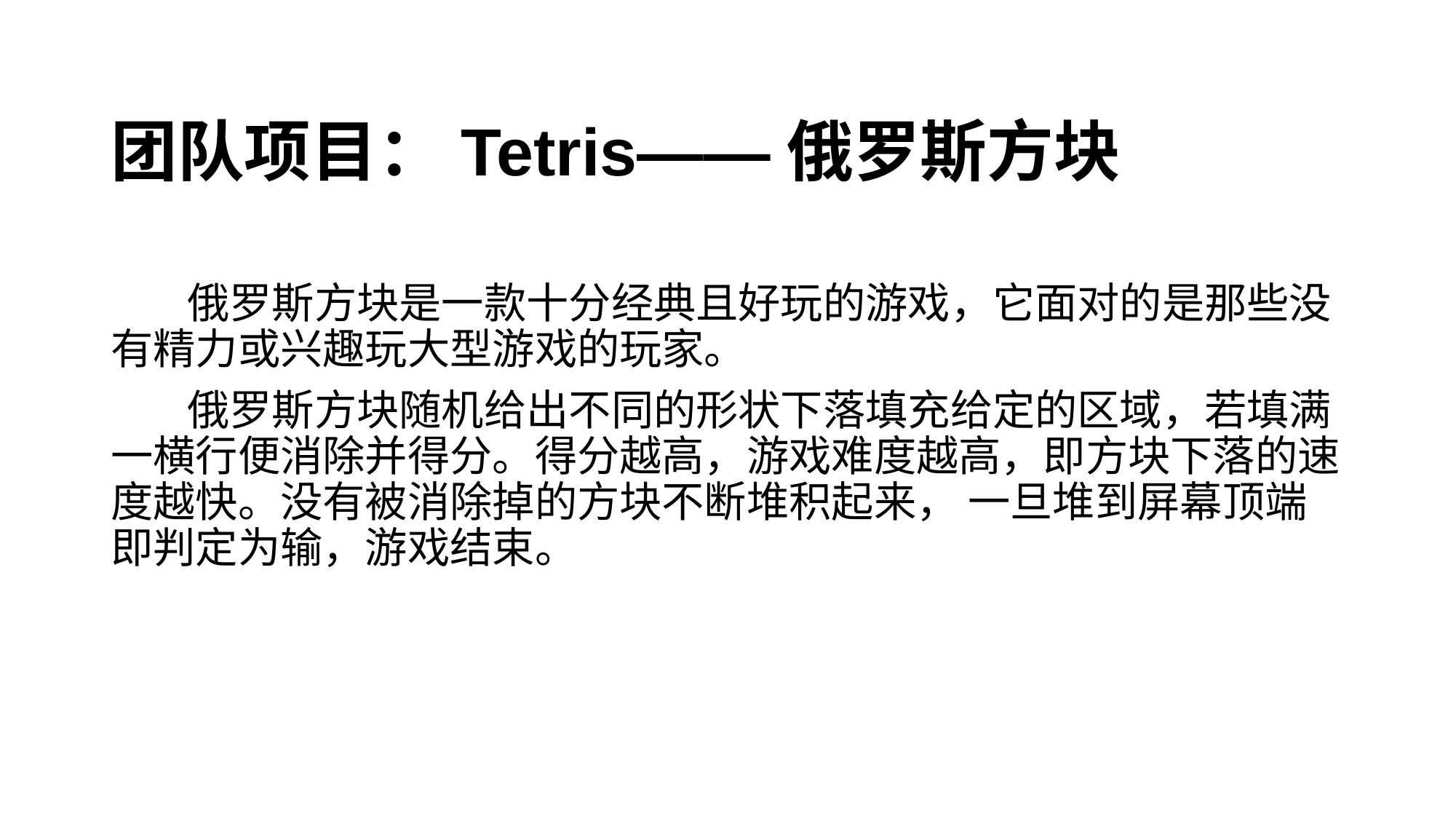

# 团队项目：Tetris——俄罗斯方块
       俄罗斯方块是一款十分经典且好玩的游戏，它面对的是那些没有精力或兴趣玩大型游戏的玩家。
       俄罗斯方块随机给出不同的形状下落填充给定的区域，若填满一横行便消除并得分。得分越高，游戏难度越高，即方块下落的速度越快。没有被消除掉的方块不断堆积起来， 一旦堆到屏幕顶端即判定为输，游戏结束。